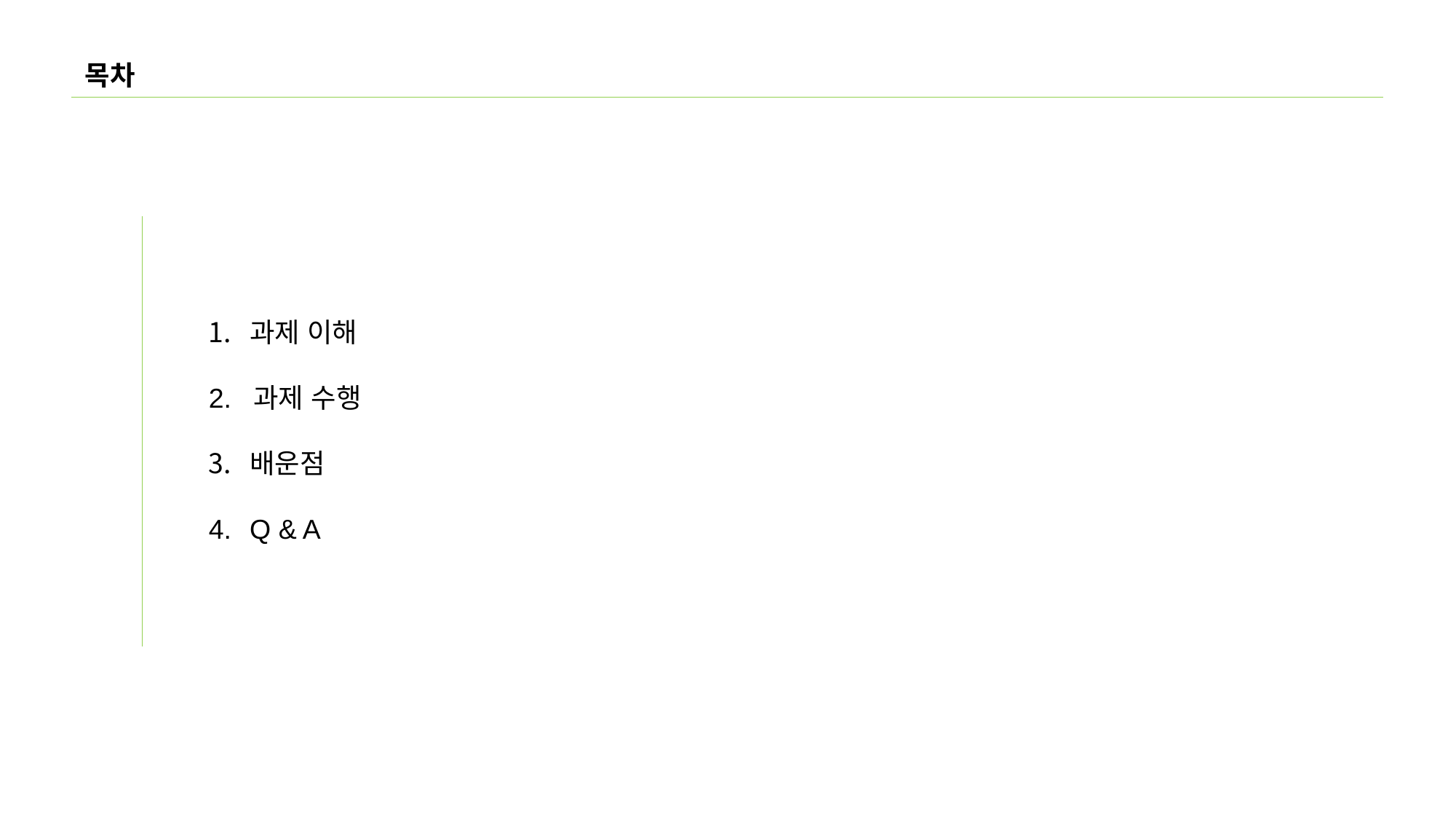

목차
과제 이해

2.  과제 수행

배운점

Q & A